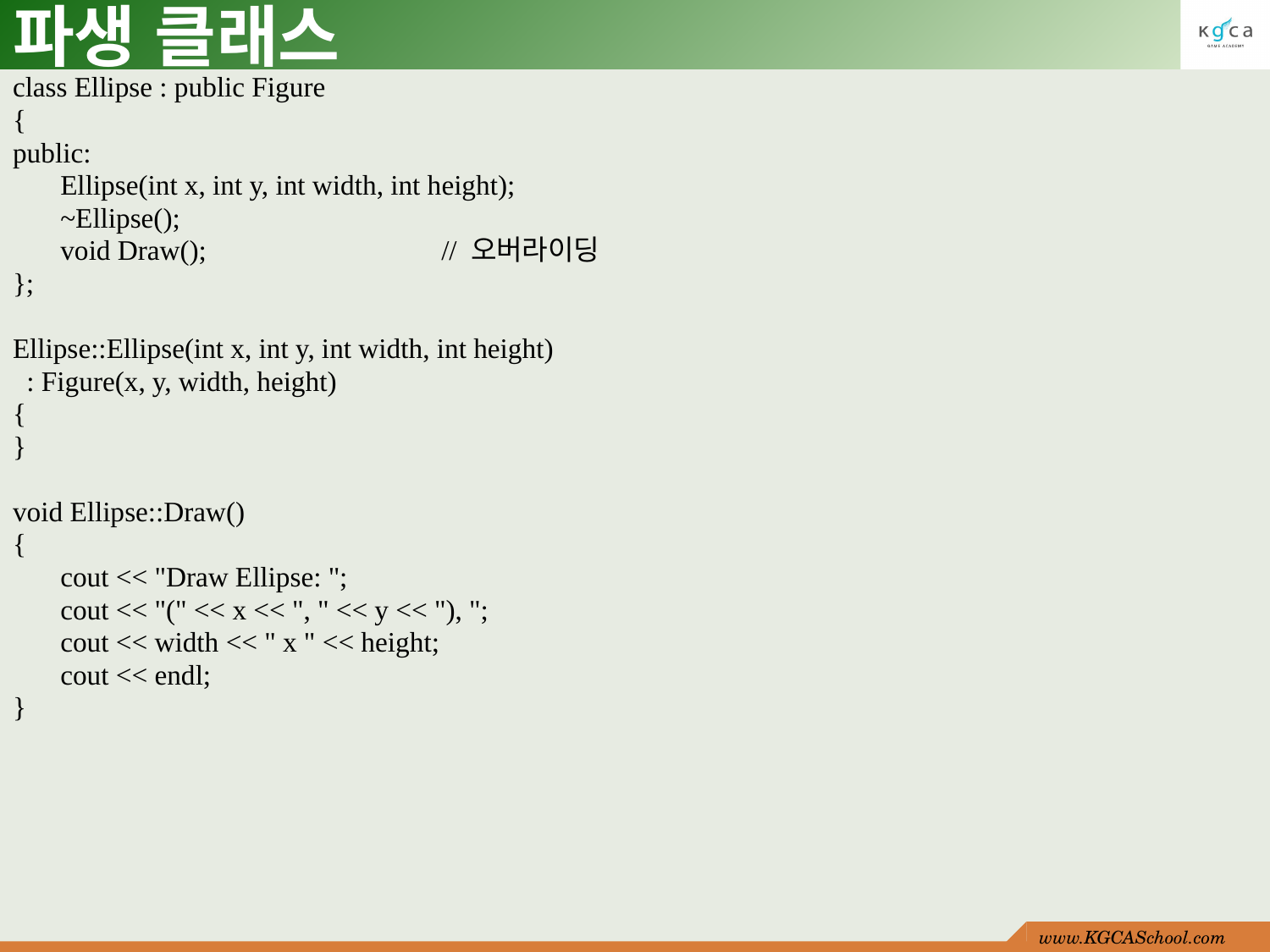

# 파생 클래스
class Ellipse : public Figure
{
public:
	Ellipse(int x, int y, int width, int height);
	~Ellipse();
	void Draw();		// 오버라이딩
};

Ellipse::Ellipse(int x, int y, int width, int height)
  : Figure(x, y, width, height)
{
}

void Ellipse::Draw()
{
	cout << "Draw Ellipse: ";
	cout << "(" << x << ", " << y << "), ";
	cout << width << " x " << height;
	cout << endl;
}